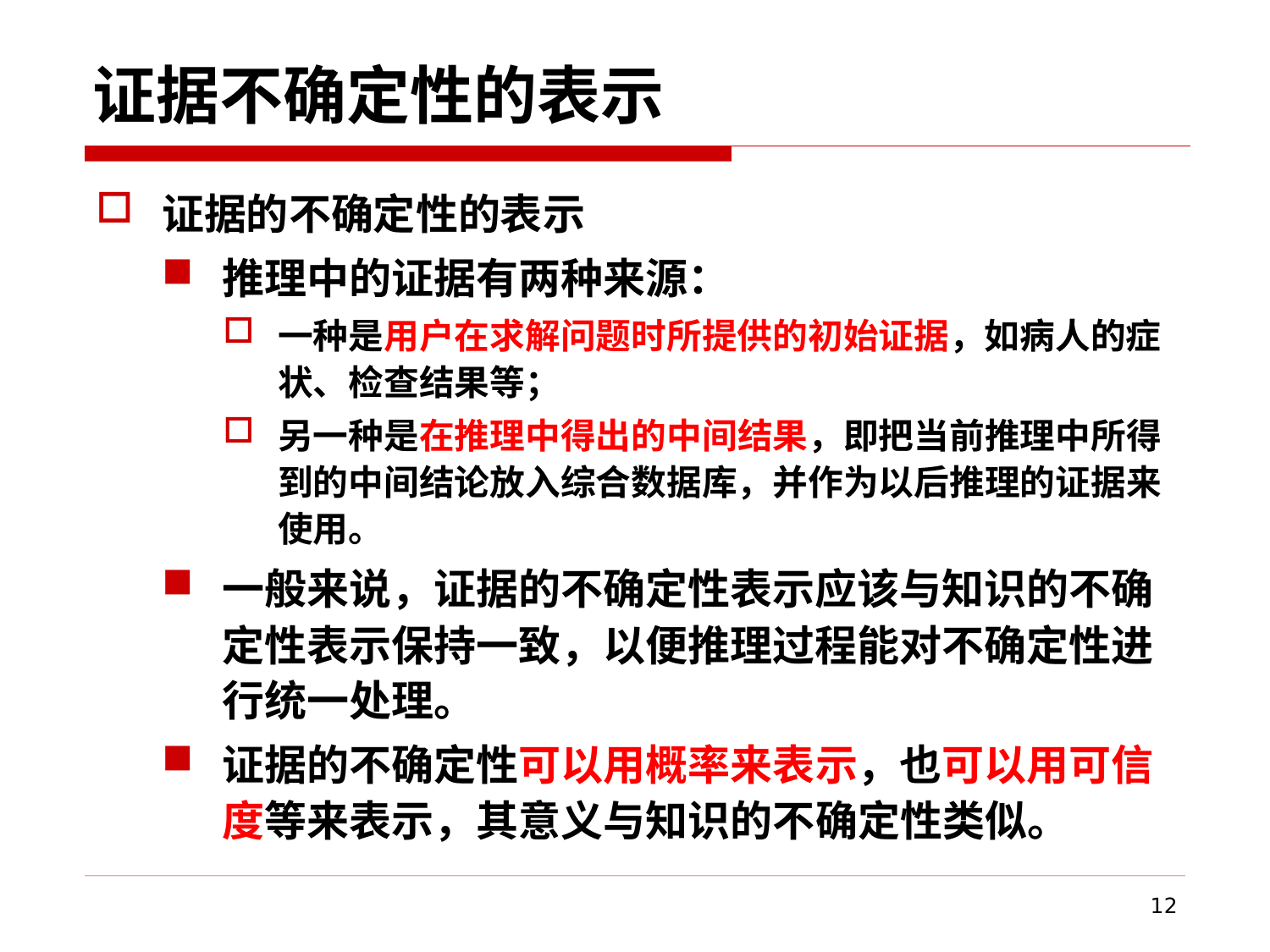

# 证据不确定性的表示
证据的不确定性的表示
推理中的证据有两种来源：
一种是用户在求解问题时所提供的初始证据，如病人的症状、检查结果等；
另一种是在推理中得出的中间结果，即把当前推理中所得到的中间结论放入综合数据库，并作为以后推理的证据来使用。
一般来说，证据的不确定性表示应该与知识的不确定性表示保持一致，以便推理过程能对不确定性进行统一处理。
证据的不确定性可以用概率来表示，也可以用可信度等来表示，其意义与知识的不确定性类似。
12